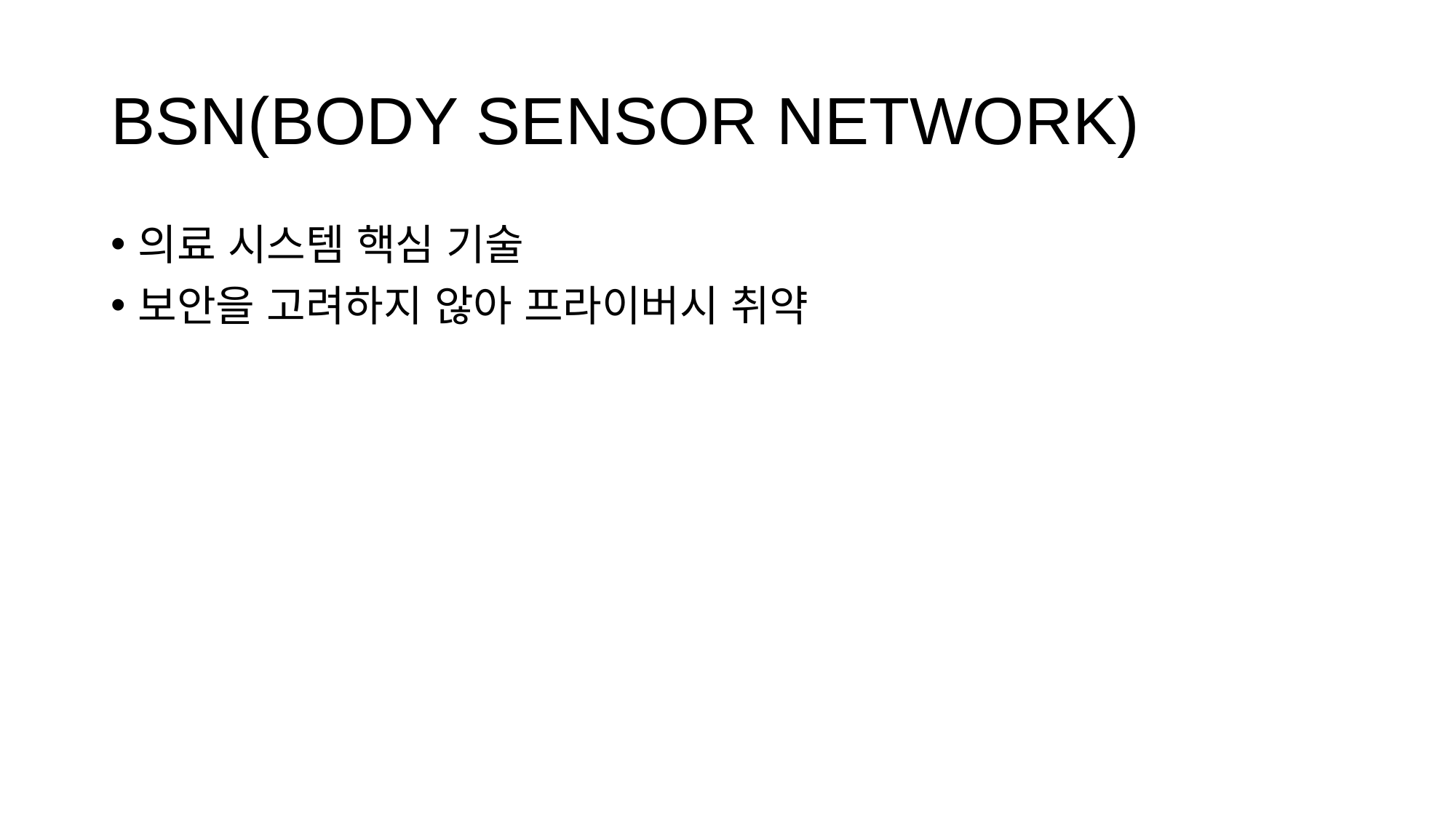

# BSN(BODY SENSOR NETWORK)
의료 시스템 핵심 기술
보안을 고려하지 않아 프라이버시 취약